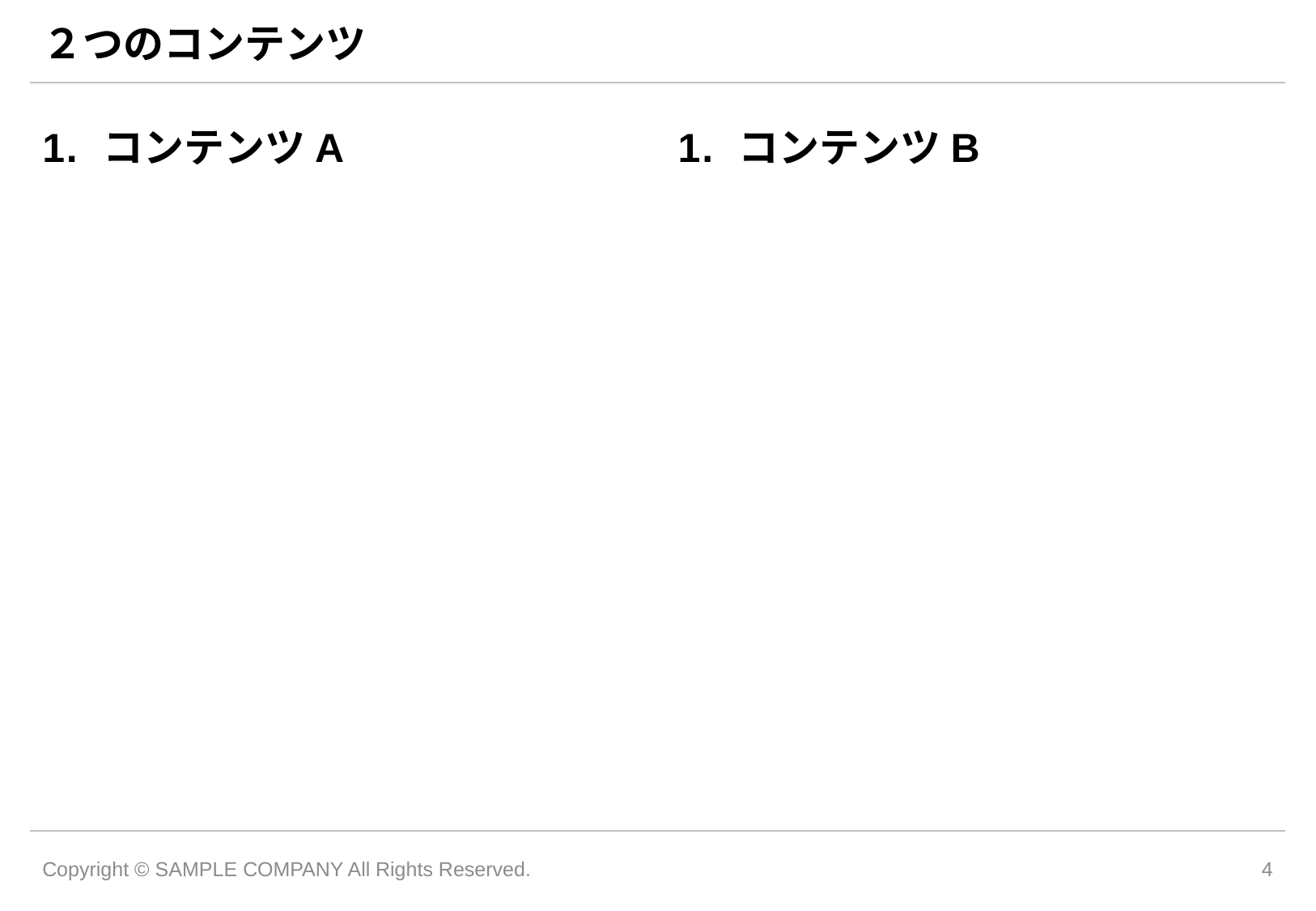

# ２つのコンテンツ
コンテンツA
コンテンツB
Copyright © SAMPLE COMPANY All Rights Reserved.
4